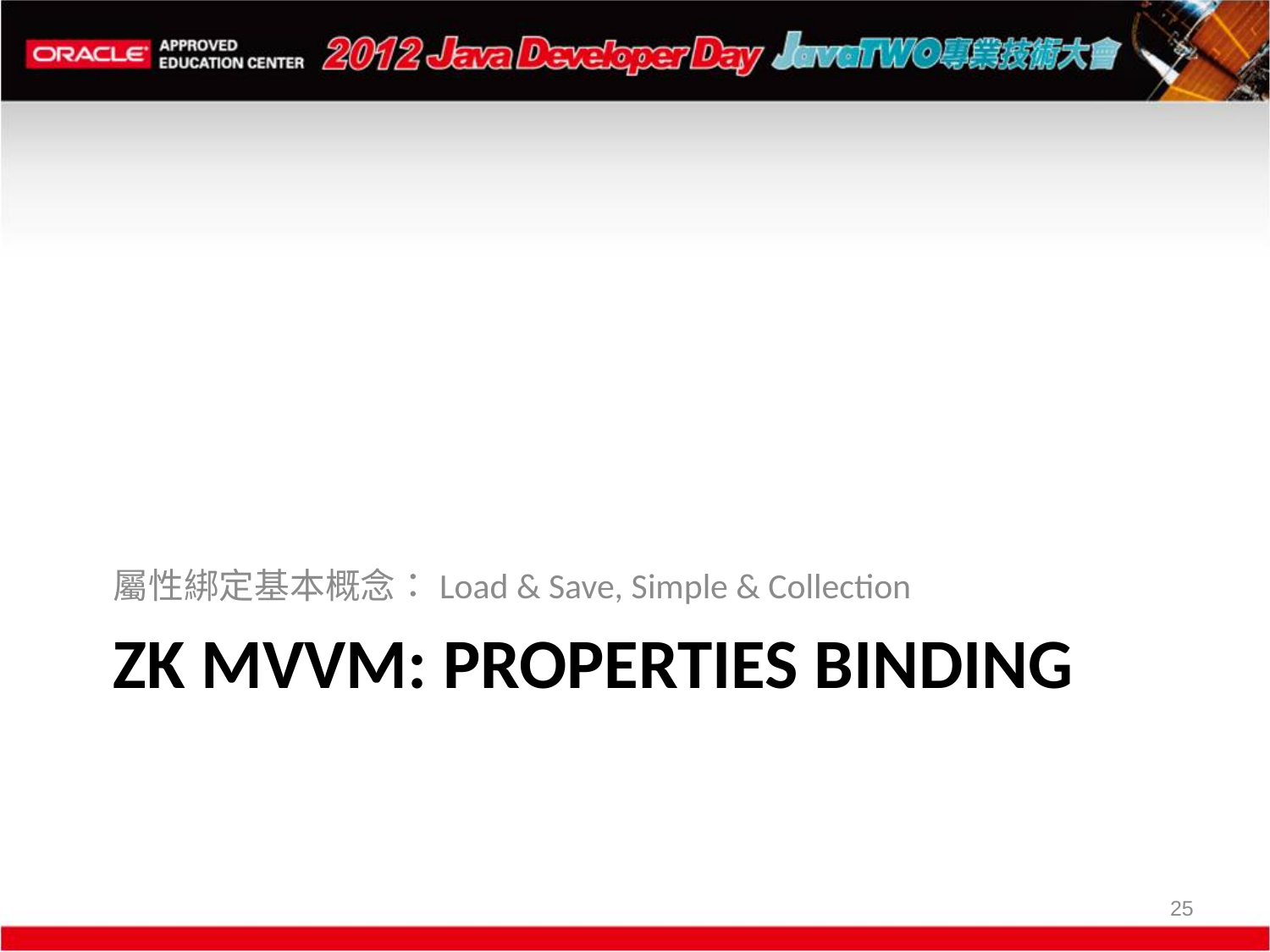

屬性綁定基本概念：Load & Save, Simple & Collection
# ZK MVVM: Properties Binding
25